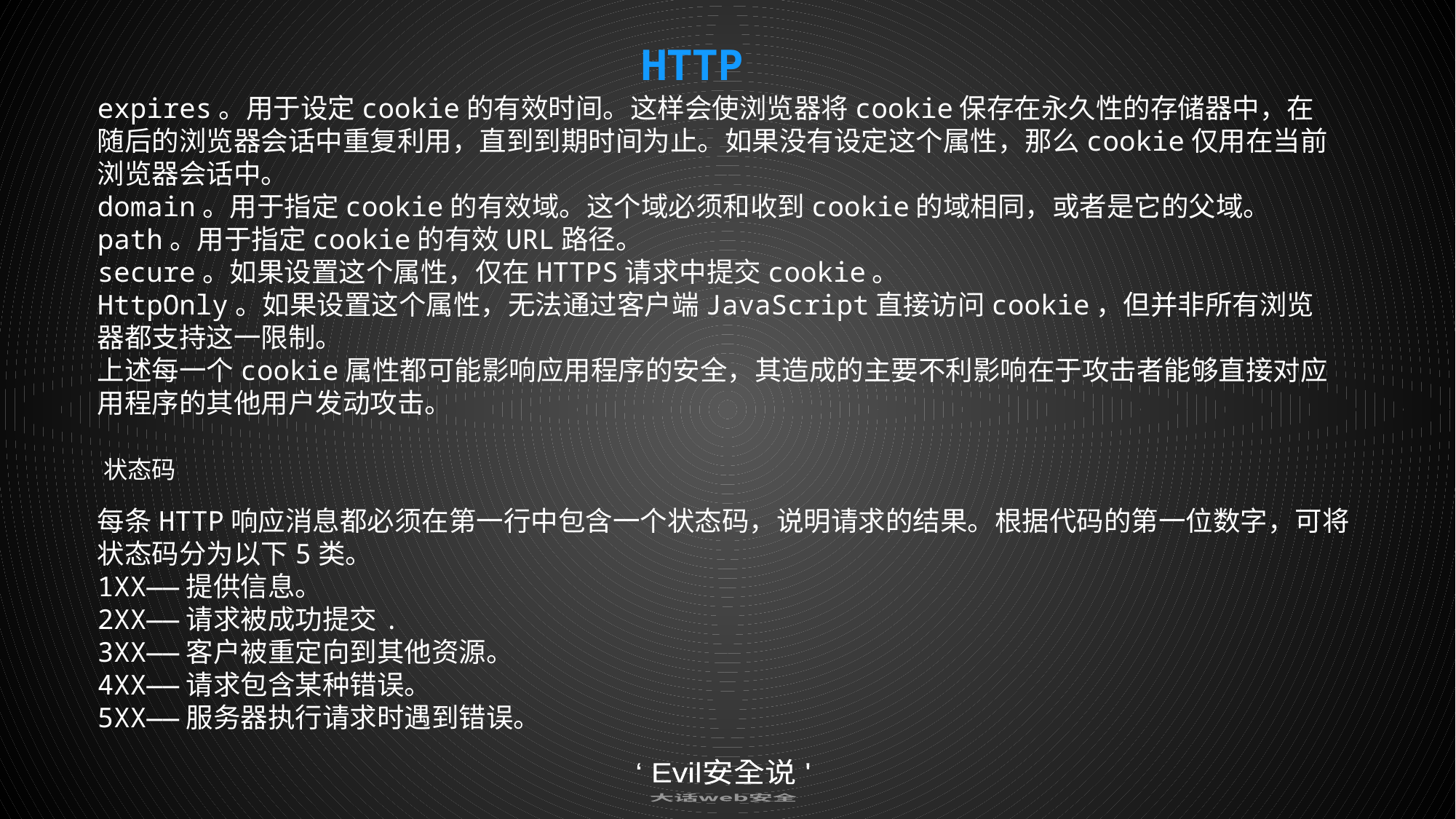

HTTP
expires。用于设定cookie的有效时间。这样会使浏览器将cookie保存在永久性的存储器中，在随后的浏览器会话中重复利用，直到到期时间为止。如果没有设定这个属性，那么cookie仅用在当前浏览器会话中。
domain。用于指定cookie的有效域。这个域必须和收到cookie的域相同，或者是它的父域。
path。用于指定cookie的有效URL路径。
secure。如果设置这个属性，仅在HTTPS请求中提交cookie。
HttpOnly。如果设置这个属性，无法通过客户端JavaScript直接访问cookie，但并非所有浏览器都支持这一限制。
上述每一个cookie属性都可能影响应用程序的安全，其造成的主要不利影响在于攻击者能够直接对应用程序的其他用户发动攻击。
状态码
每条HTTP响应消息都必须在第一行中包含一个状态码，说明请求的结果。根据代码的第一位数字，可将状态码分为以下5类。
1XX——提供信息。
2XX——请求被成功提交.
3XX——客户被重定向到其他资源。
4XX——请求包含某种错误。
5XX——服务器执行请求时遇到错误。
‘ Evil安全说 '
大话web安全